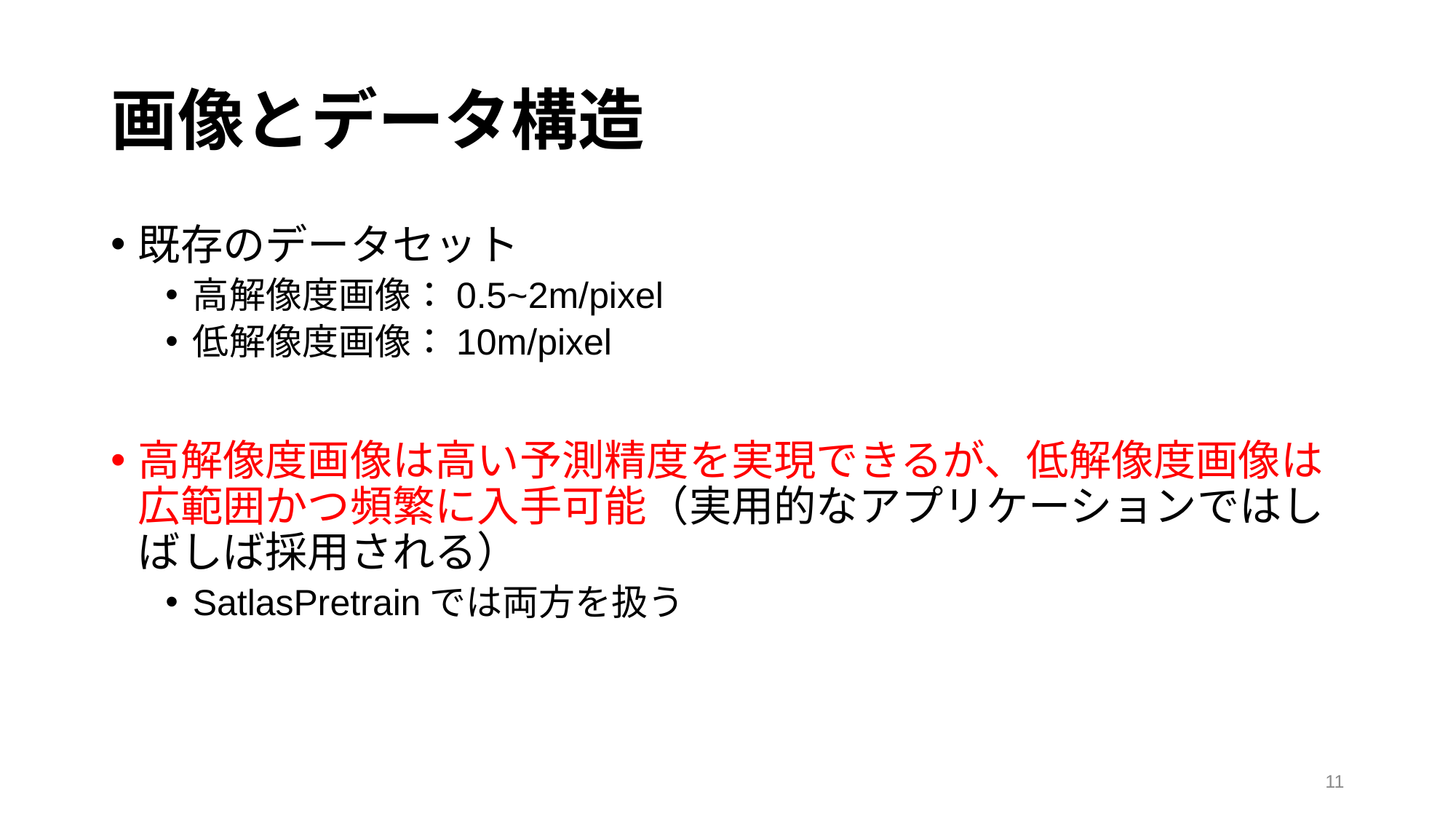

# 画像とデータ構造
既存のデータセット
高解像度画像：0.5~2m/pixel
低解像度画像：10m/pixel

高解像度画像は高い予測精度を実現できるが、低解像度画像は広範囲かつ頻繁に入手可能（実用的なアプリケーションではしばしば採用される）
SatlasPretrainでは両方を扱う
11